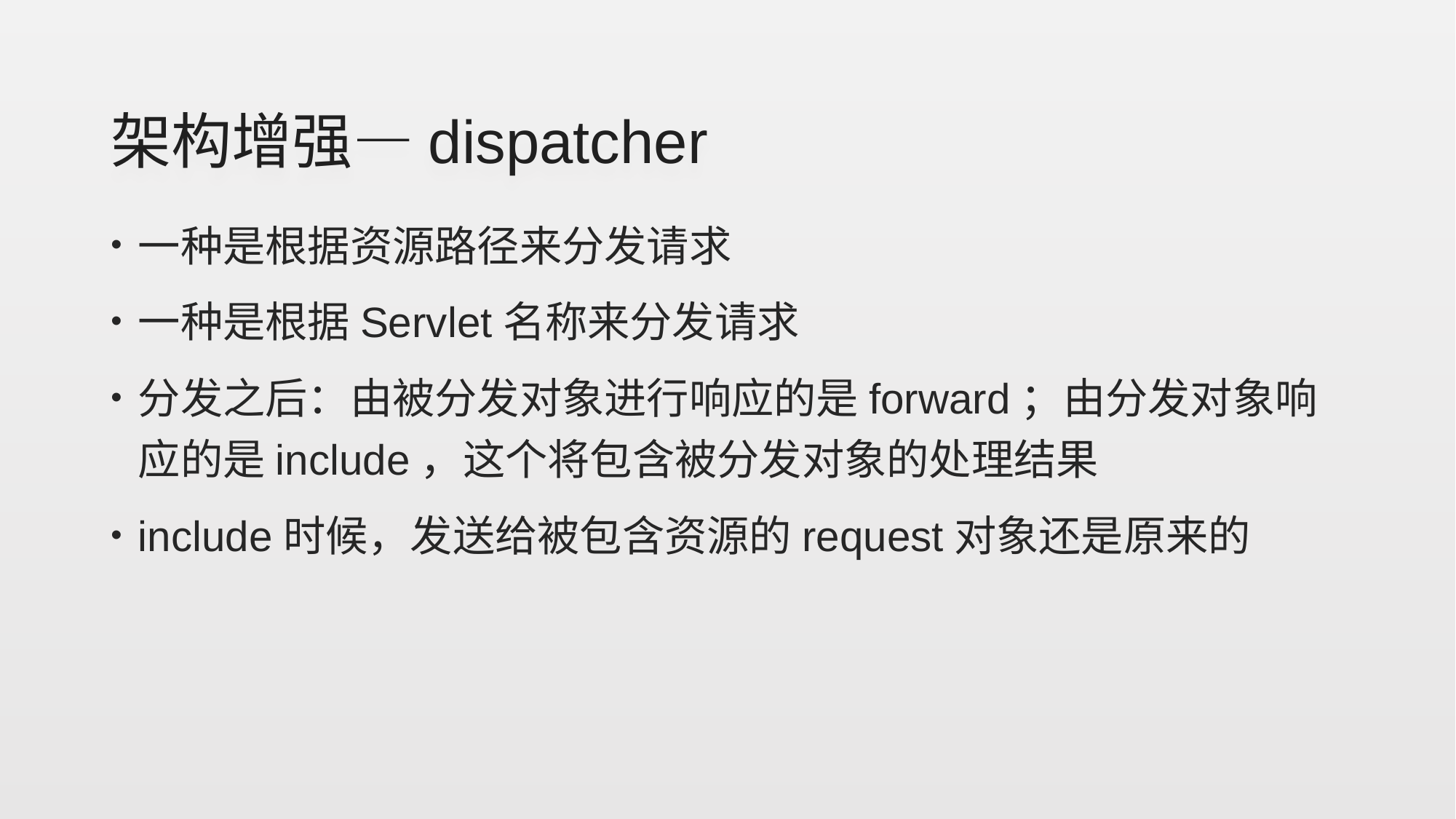

# 架构增强—dispatcher
一种是根据资源路径来分发请求
一种是根据Servlet名称来分发请求
分发之后：由被分发对象进行响应的是forward；由分发对象响应的是include，这个将包含被分发对象的处理结果
include时候，发送给被包含资源的request对象还是原来的